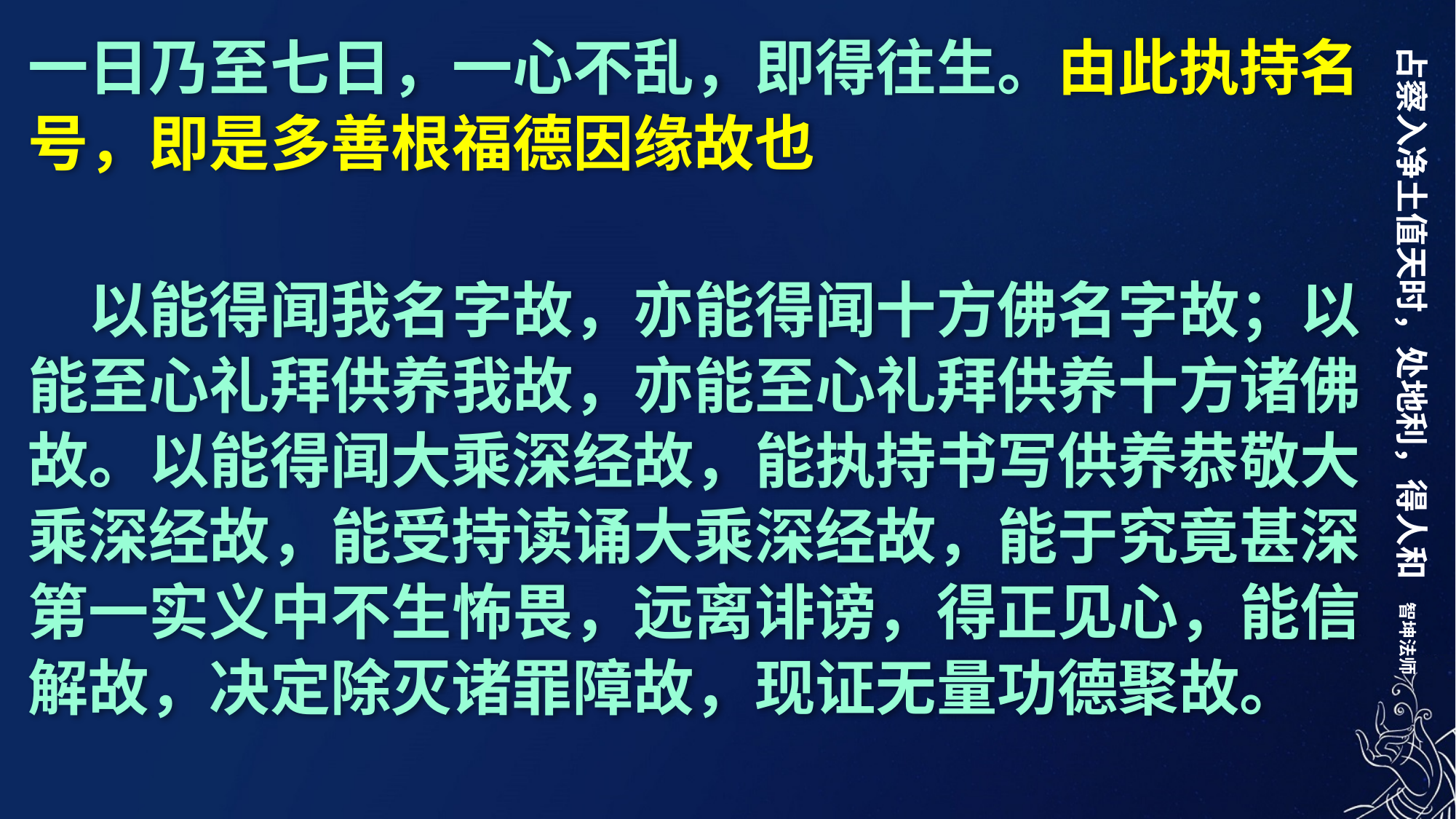

一日乃至七日，一心不乱，即得往生。由此执持名号，即是多善根福德因缘故也

　以能得闻我名字故，亦能得闻十方佛名字故；以能至心礼拜供养我故，亦能至心礼拜供养十方诸佛故。以能得闻大乘深经故，能执持书写供养恭敬大乘深经故，能受持读诵大乘深经故，能于究竟甚深第一实义中不生怖畏，远离诽谤，得正见心，能信解故，决定除灭诸罪障故，现证无量功德聚故。